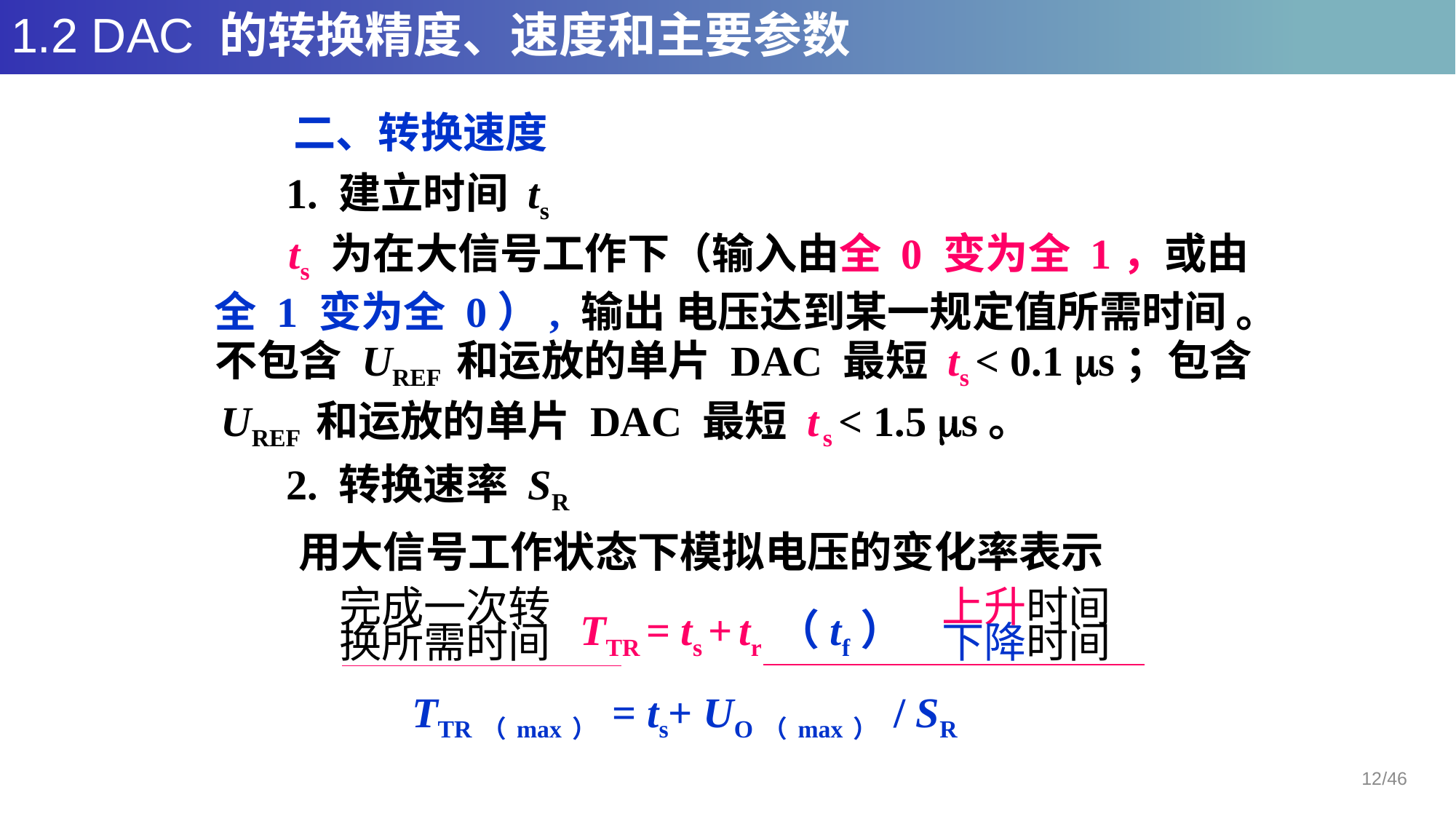

# 1.2 DAC 的转换精度、速度和主要参数
二、转换速度
1. 建立时间 ts
       ts 为在大信号工作下（输入由全 0 变为全 1，或由
全 1 变为全 0）, 输出 电压达到某一规定值所需时间 。
不包含 UREF 和运放的单片 DAC 最短 ts < 0.1 μs；包含
UREF 和运放的单片 DAC 最短 t s < 1.5 μs。
2. 转换速率 SR
       用大信号工作状态下模拟电压的变化率表示
完成一次转
换所需时间
上升时间
下降时间
TTR = ts + tr （tf）
TTR（max） = ts+ UO（max） / SR
12/46